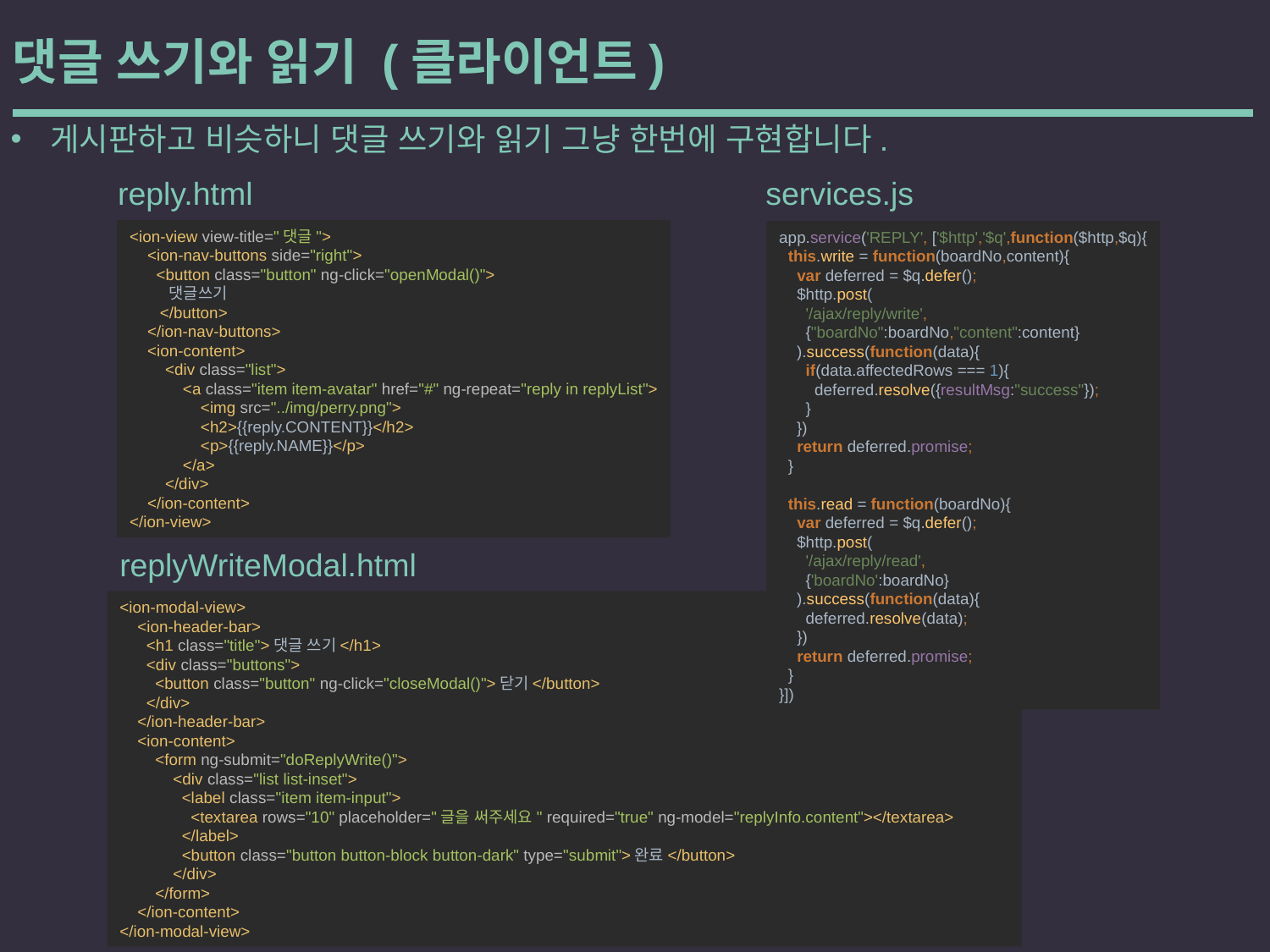

댓글 쓰기와 읽기 (클라이언트)
게시판하고 비슷하니 댓글 쓰기와 읽기 그냥 한번에 구현합니다.
reply.html
services.js
<ion-view view-title="댓글">
    <ion-nav-buttons side="right">
      <button class="button" ng-click="openModal()">
        댓글쓰기
      </button>
    </ion-nav-buttons>
    <ion-content>
        <div class="list">
            <a class="item item-avatar" href="#" ng-repeat="reply in replyList">
                <img src="../img/perry.png">
                <h2>{{reply.CONTENT}}</h2>
                <p>{{reply.NAME}}</p>
            </a>
        </div>
    </ion-content>
</ion-view>
app.service('REPLY', ['$http','$q',function($http,$q){
  this.write = function(boardNo,content){
    var deferred = $q.defer();
    $http.post(
      '/ajax/reply/write',
      {"boardNo":boardNo,"content":content}
    ).success(function(data){
      if(data.affectedRows === 1){
        deferred.resolve({resultMsg:"success"});
      }
    })
    return deferred.promise;
  }
  this.read = function(boardNo){
    var deferred = $q.defer();
    $http.post(
      '/ajax/reply/read',
      {'boardNo':boardNo}
    ).success(function(data){
      deferred.resolve(data);
    })
    return deferred.promise;
  }
}])
replyWriteModal.html
<ion-modal-view>
    <ion-header-bar>
      <h1 class="title">댓글 쓰기</h1>
      <div class="buttons">
        <button class="button" ng-click="closeModal()">닫기</button>
      </div>
    </ion-header-bar>
    <ion-content>
        <form ng-submit="doReplyWrite()">
            <div class="list list-inset">
              <label class="item item-input">
                <textarea rows="10" placeholder="글을 써주세요" required="true" ng-model="replyInfo.content"></textarea>
              </label>
              <button class="button button-block button-dark" type="submit">완료</button>
            </div>
        </form>
    </ion-content>
</ion-modal-view>